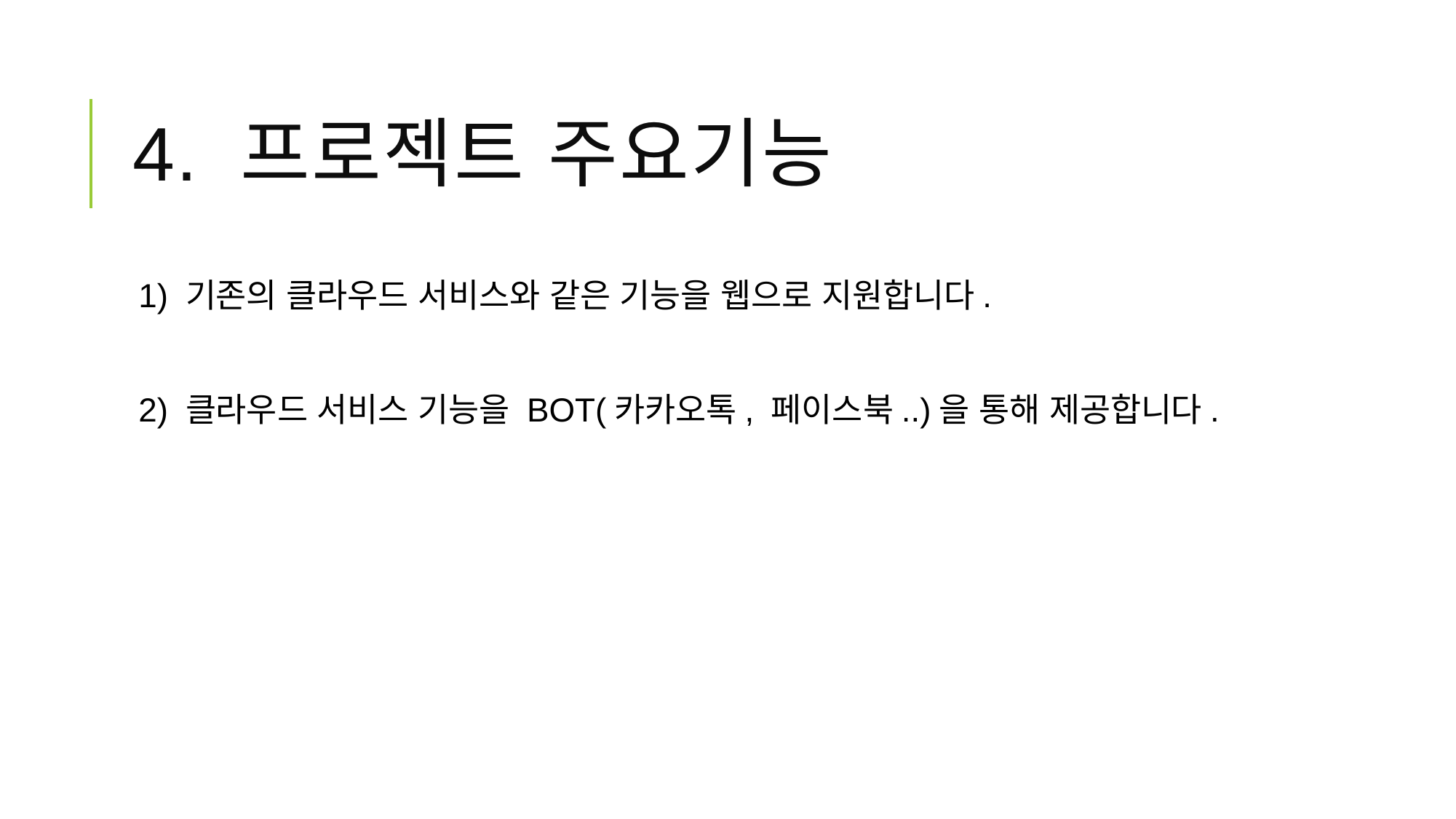

# 4. 프로젝트 주요기능
1) 기존의 클라우드 서비스와 같은 기능을 웹으로 지원합니다.

2) 클라우드 서비스 기능을 BOT(카카오톡, 페이스북..)을 통해 제공합니다.